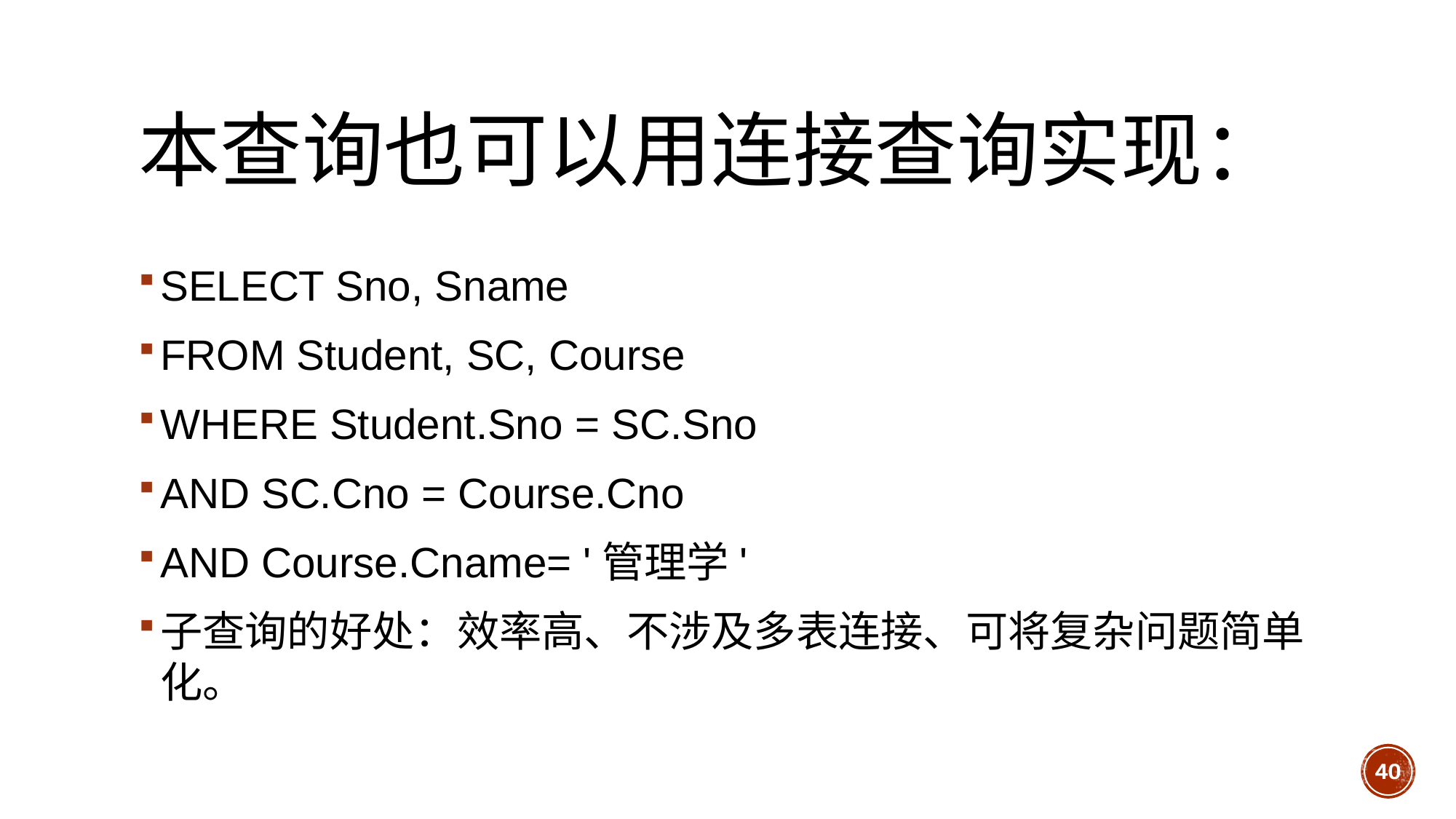

# 本查询也可以用连接查询实现：
SELECT Sno, Sname
FROM Student, SC, Course
WHERE Student.Sno = SC.Sno
AND SC.Cno = Course.Cno
AND Course.Cname= '管理学'
子查询的好处：效率高、不涉及多表连接、可将复杂问题简单化。

40